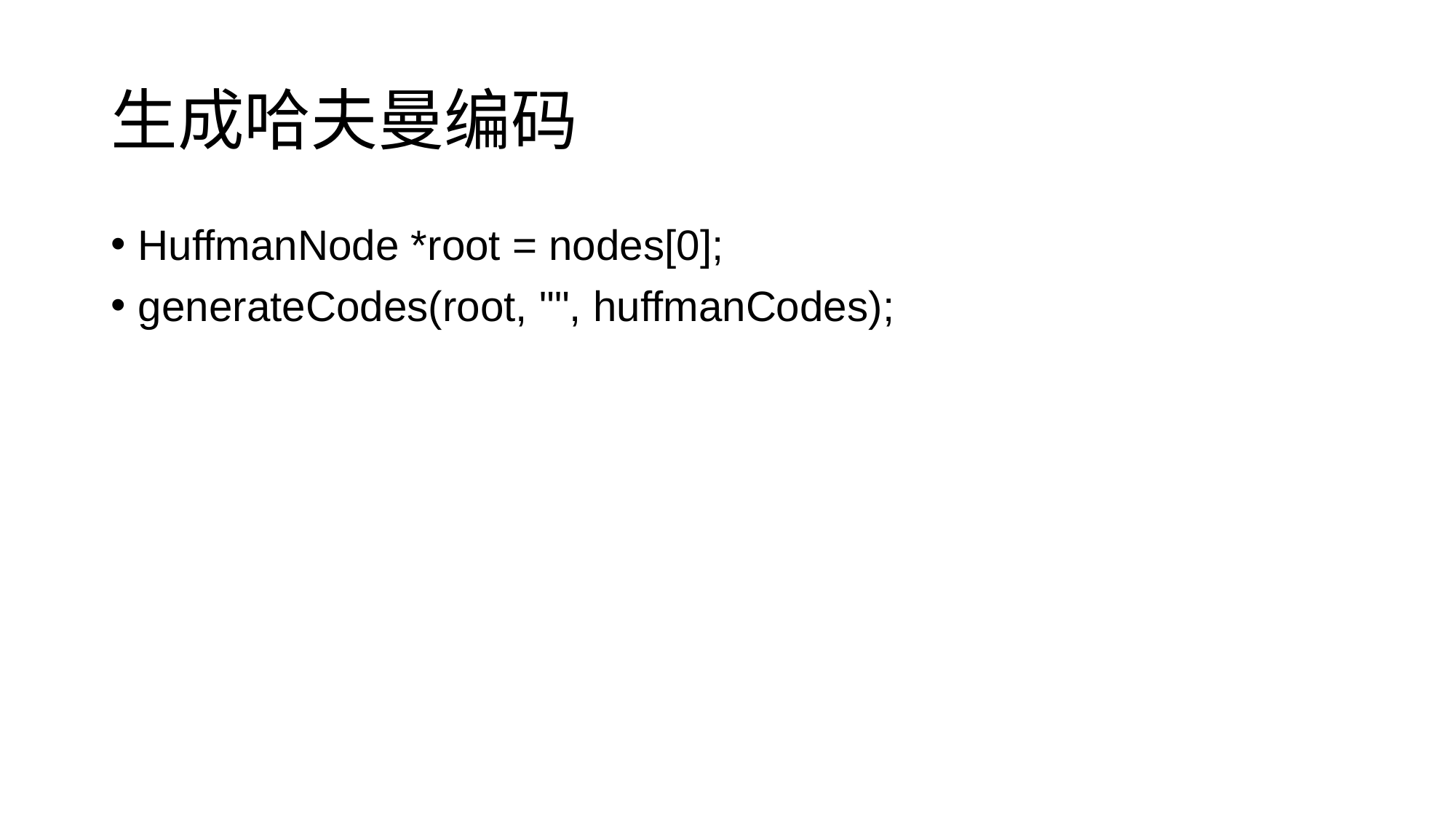

# 生成哈夫曼编码
HuffmanNode *root = nodes[0];
generateCodes(root, "", huffmanCodes);